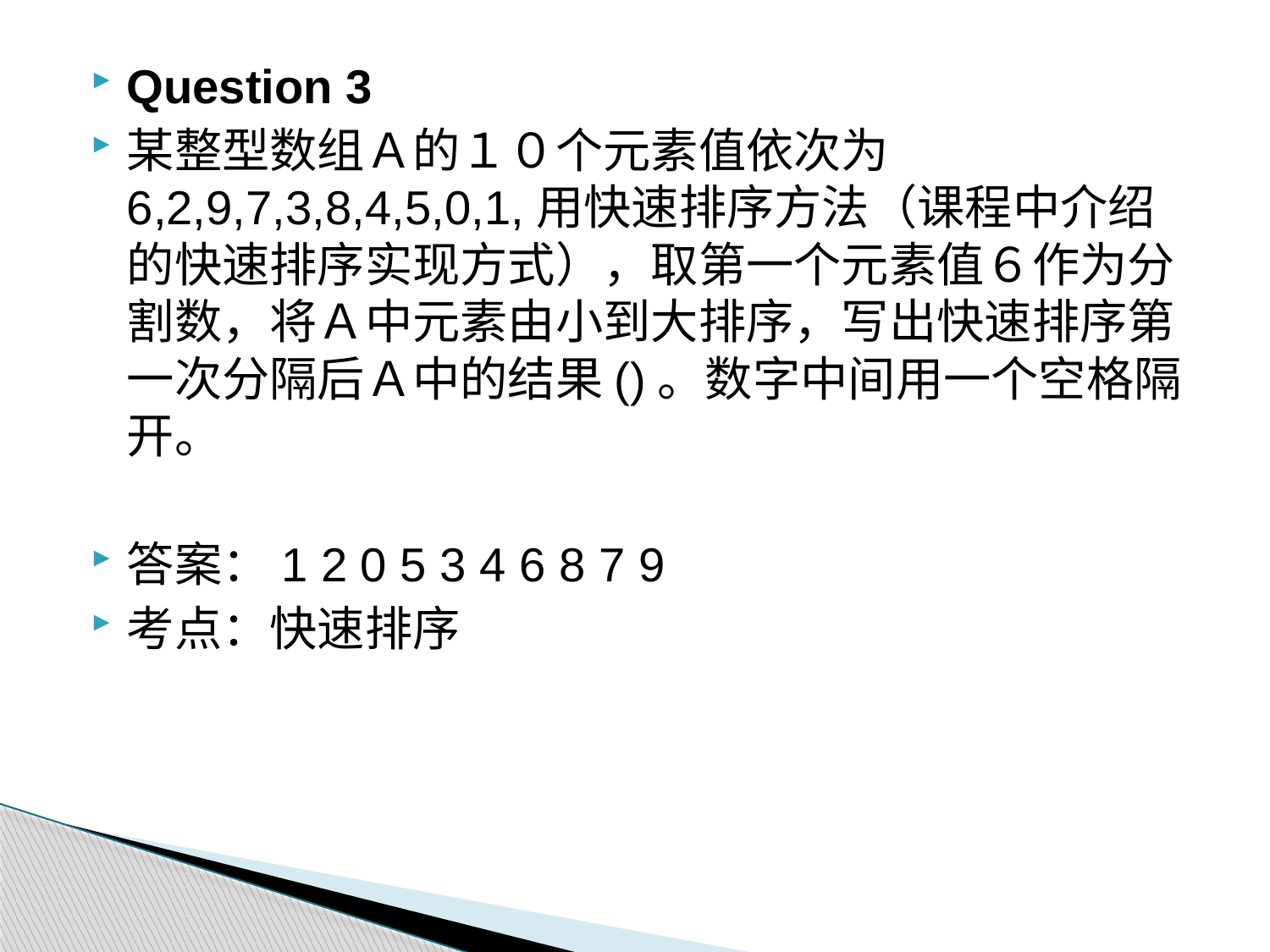

Question 3
某整型数组Ａ的１０个元素值依次为6,2,9,7,3,8,4,5,0,1,用快速排序方法（课程中介绍的快速排序实现方式），取第一个元素值６作为分割数，将Ａ中元素由小到大排序，写出快速排序第一次分隔后Ａ中的结果()。数字中间用一个空格隔开。

答案：1 2 0 5 3 4 6 8 7 9
考点：快速排序